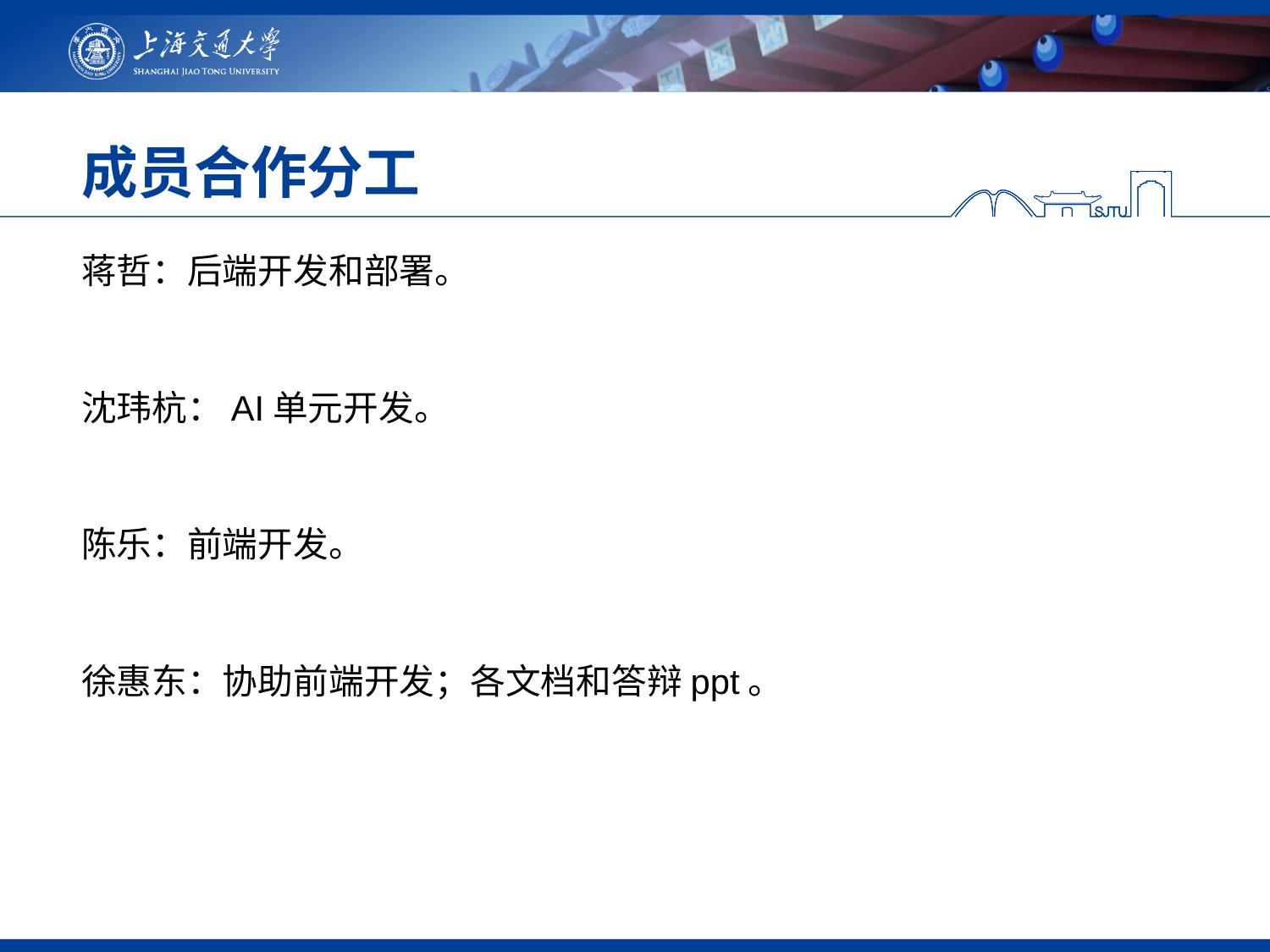

# 成员合作分工
蒋哲：后端开发和部署。

沈玮杭：AI单元开发。

陈乐：前端开发。

徐惠东：协助前端开发；各文档和答辩ppt。